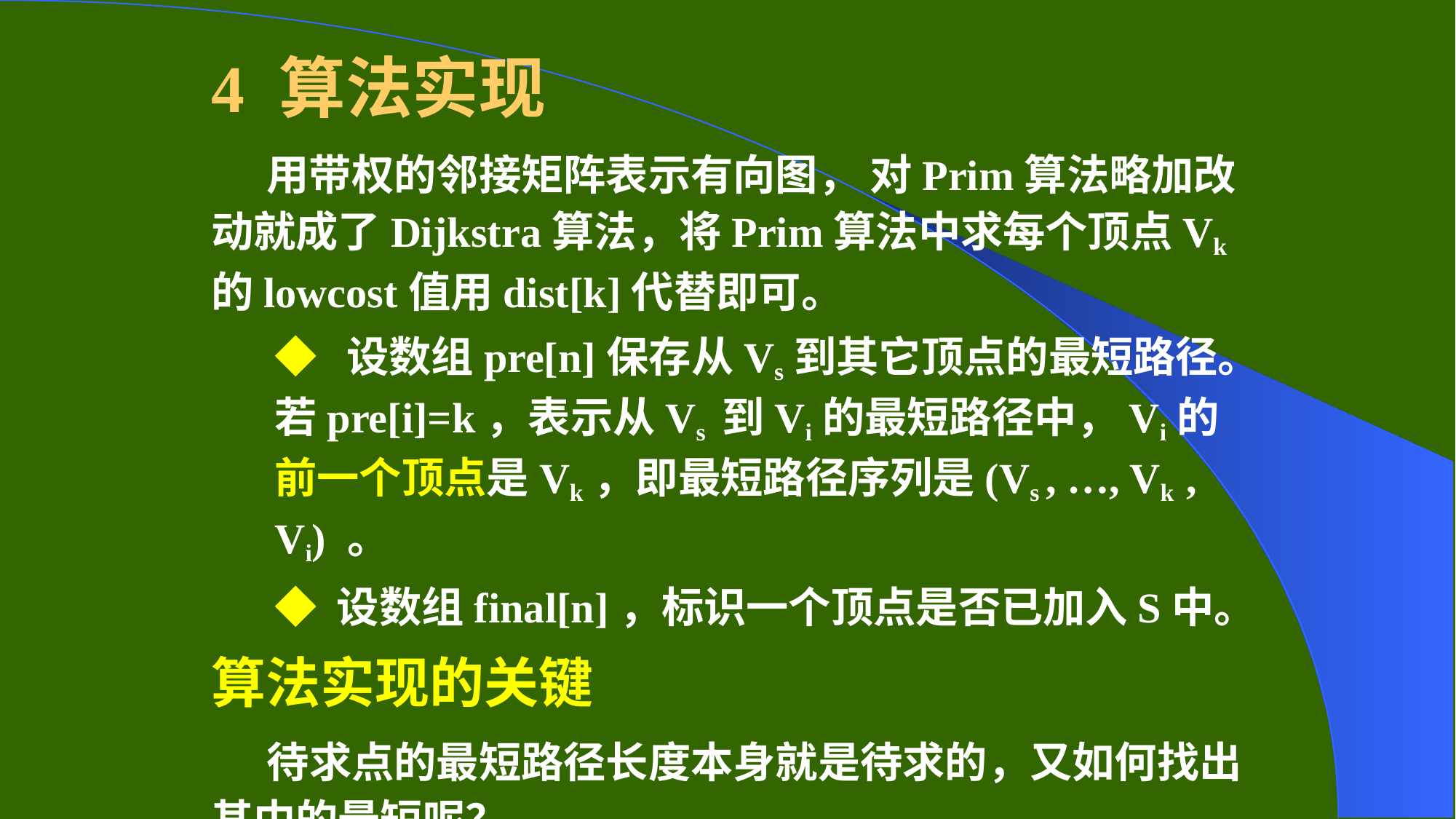

4 算法实现
    用带权的邻接矩阵表示有向图， 对Prim算法略加改动就成了Dijkstra算法，将Prim算法中求每个顶点Vk的lowcost值用dist[k]代替即可。
◆  设数组pre[n]保存从Vs到其它顶点的最短路径。若pre[i]=k，表示从Vs 到Vi的最短路径中，Vi的前一个顶点是Vk，即最短路径序列是(Vs , …, Vk  , Vi) 。
◆ 设数组final[n]，标识一个顶点是否已加入S中。
算法实现的关键
    待求点的最短路径长度本身就是待求的，又如何找出其中的最短呢？